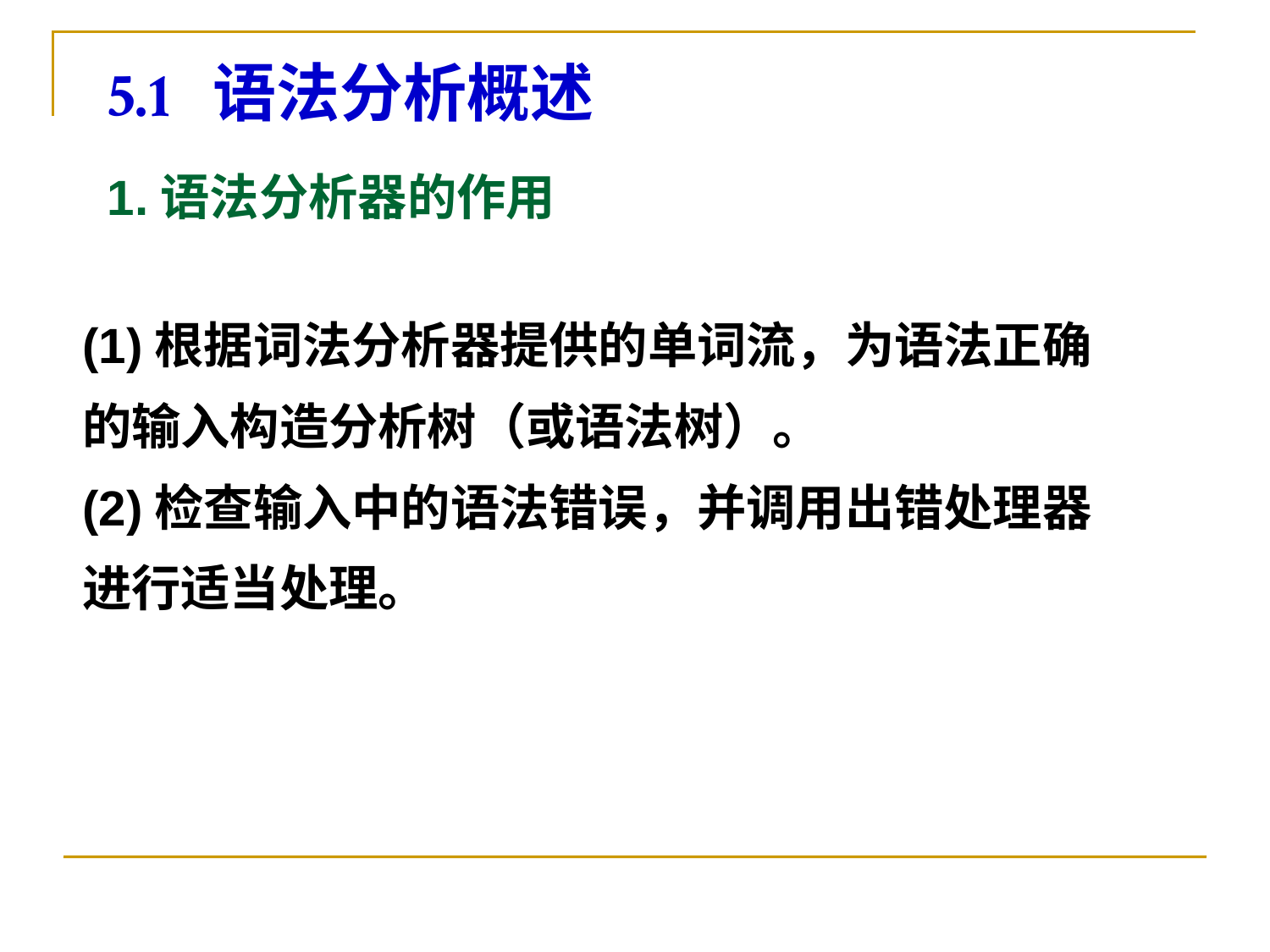

# 5.1  语法分析概述
1.语法分析器的作用
(1)根据词法分析器提供的单词流，为语法正确
的输入构造分析树（或语法树）。
(2)检查输入中的语法错误，并调用出错处理器
进行适当处理。
3